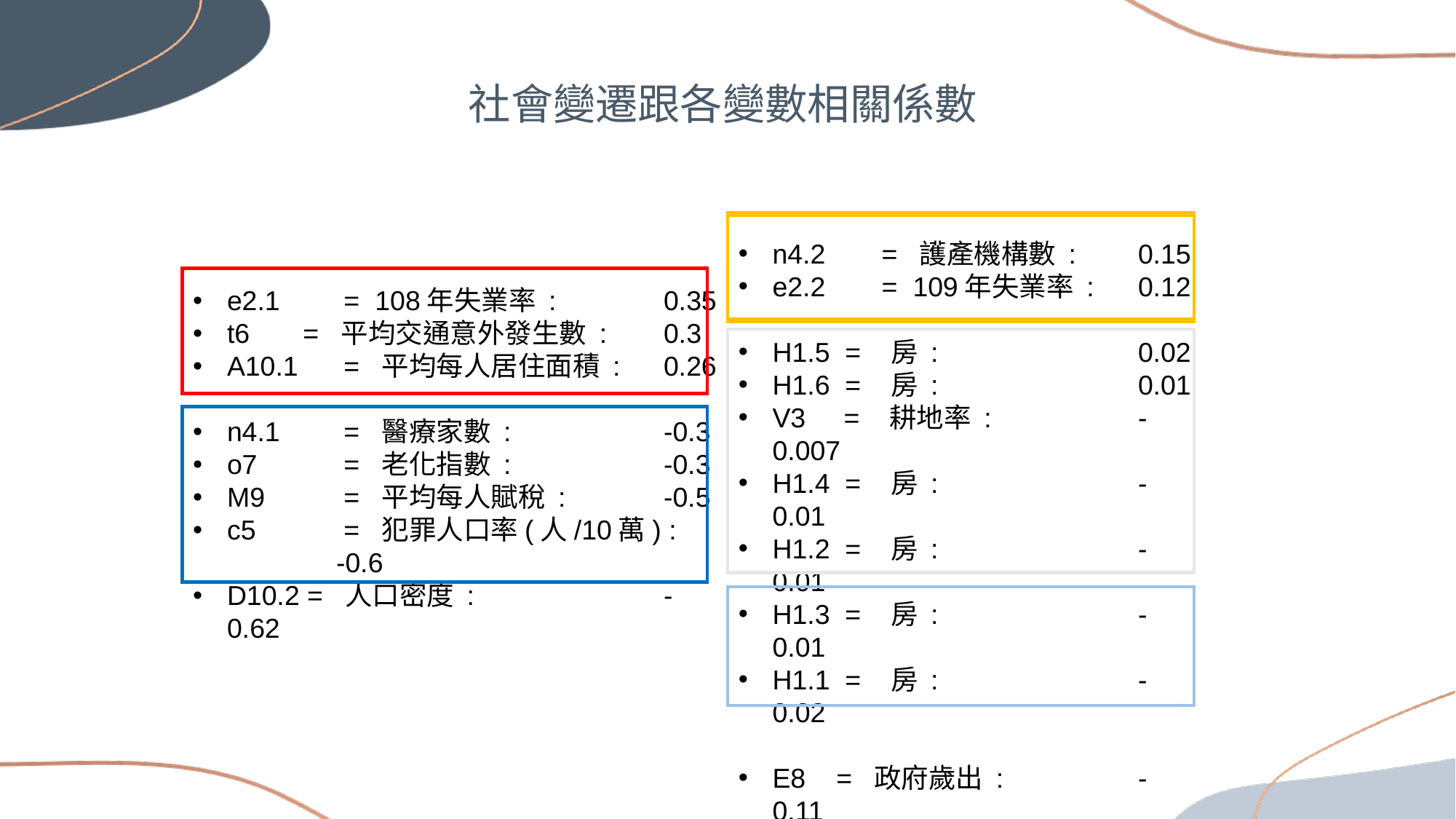

社會變遷跟各變數相關係數

n4.2  	=  護產機構數 :	     0.15
e2.2  	=  109年失業率 :	     0.12

H1.5  =   房 :		     0.02
H1.6  =   房 :		     0.01
V3     =   耕地率 :	     -0.007
H1.4  =   房 : 		     -0.01
H1.2  =   房 : 		     -0.01
H1.3  =   房 :		     -0.01
H1.1  =   房 :		     -0.02

E8    =  政府歲出 :	     -0.11
e2    =  失業率增加 :          -0.14
I9     =  每戶可支配所得 :   -0.17

e2.1  	 =  108年失業率 :             	0.35
t6       =  平均交通意外發生數 :  	0.3
A10.1	 =  平均每人居住面積 :   	0.26

n4.1  	 =  醫療家數 : 		-0.3
o7 	 =  老化指數 : 		-0.3
M9 	 =  平均每人賦稅 : 	-0.5
c5 	 =  犯罪人口率(人/10萬) : 	-0.6
D10.2 =  人口密度 : 		-0.62

PPT模板 http://www.1ppt.com/moban/